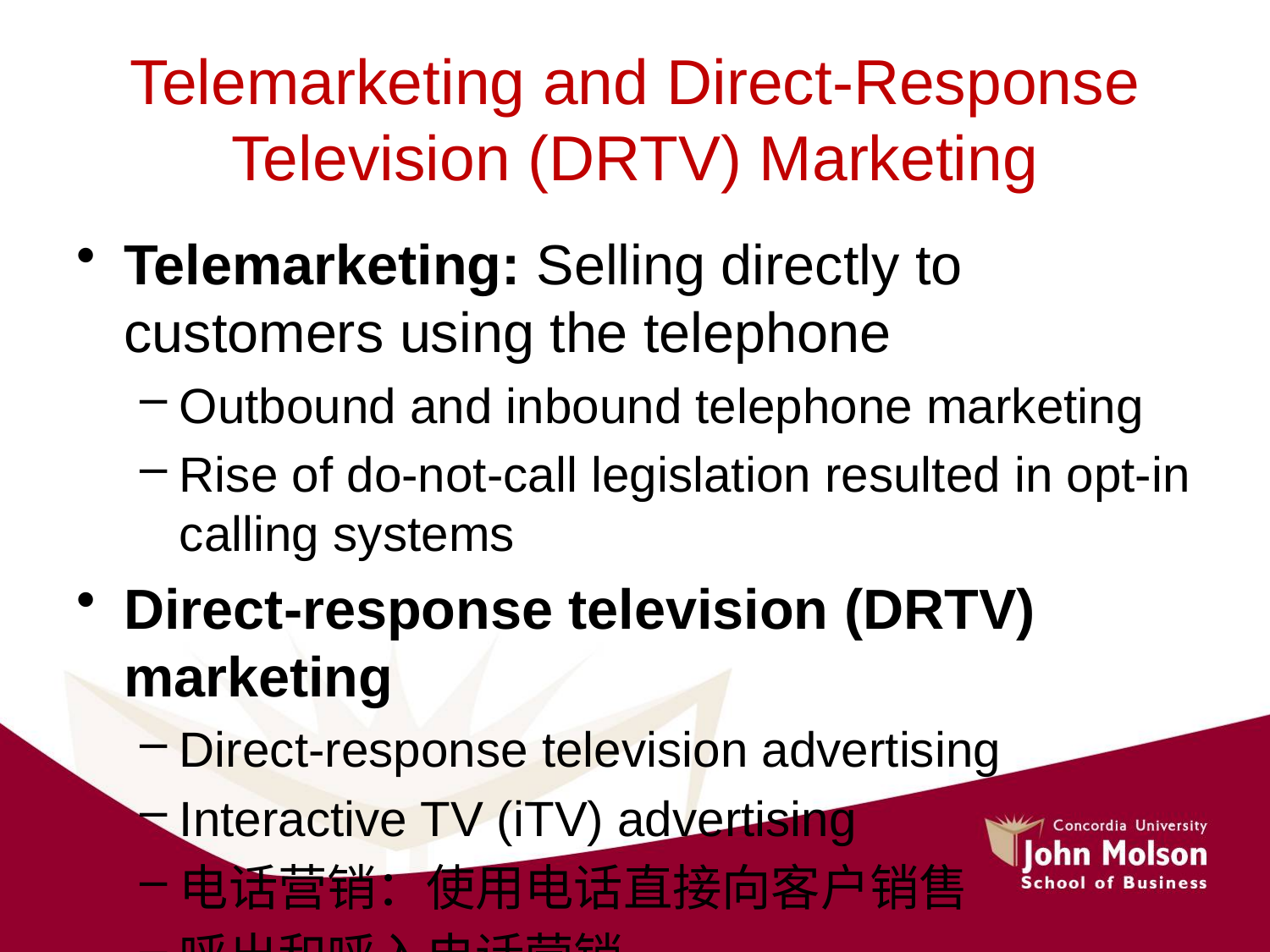

# Telemarketing and Direct-Response Television (DRTV) Marketing
Telemarketing: Selling directly to customers using the telephone
Outbound and inbound telephone marketing
Rise of do-not-call legislation resulted in opt-in calling systems
Direct-response television (DRTV) marketing
Direct-response television advertising
Interactive TV (iTV) advertising
电话营销：使用电话直接向客户销售
呼出和呼入电话营销
禁止呼叫立法的兴起导致选择加入呼叫系统
直接响应电视 (DRTV) 营销
直接反应的电视广告
互动电视 (iTV) 广告